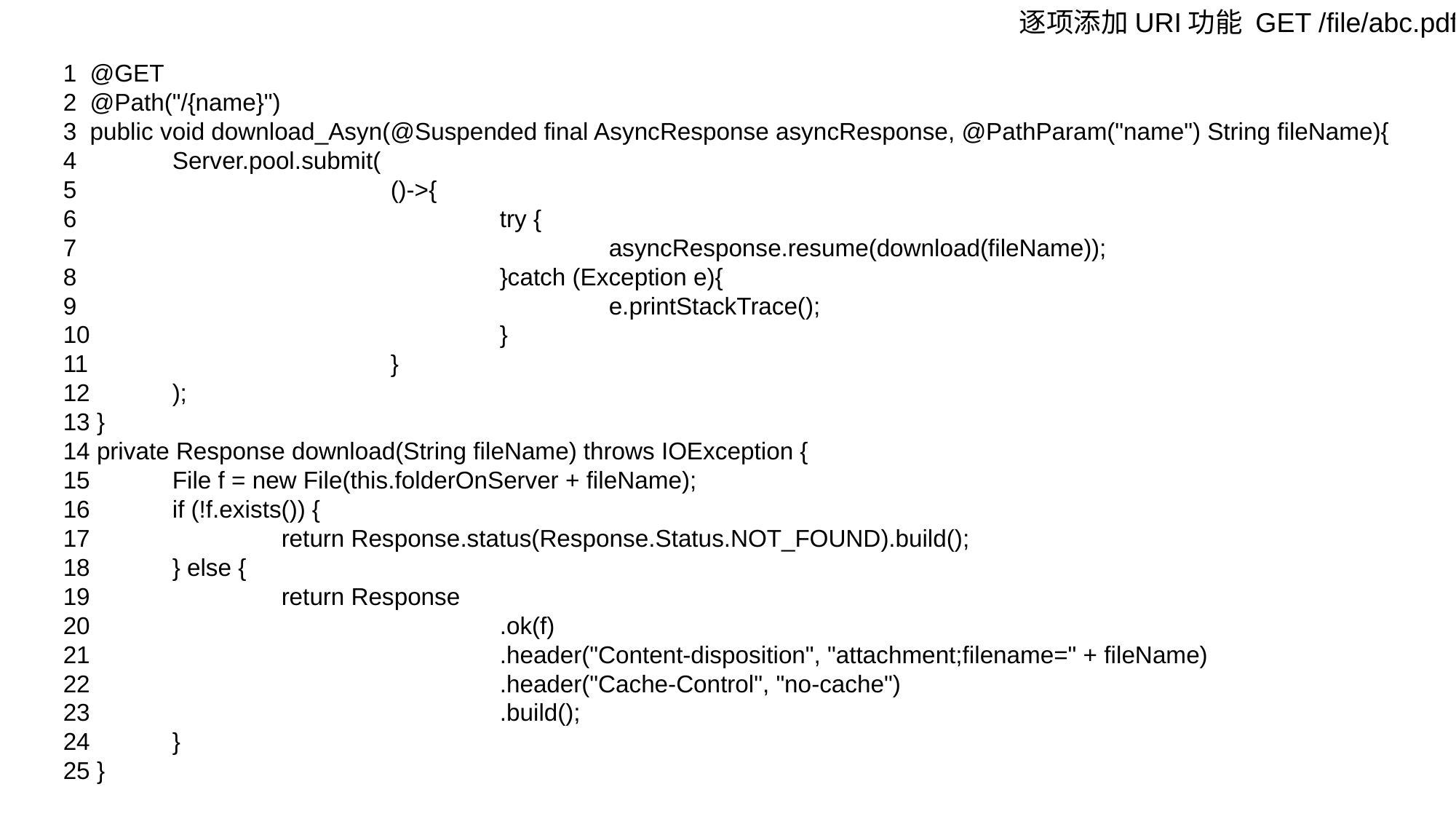

逐项添加URI功能 GET /file/abc.pdf
1  @GET
2  @Path("/{name}")
3  public void download_Asyn(@Suspended final AsyncResponse asyncResponse, @PathParam("name") String fileName){
4  	Server.pool.submit(
5  			()->{
6  				try {
7  					asyncResponse.resume(download(fileName));
8  				}catch (Exception e){
9  					e.printStackTrace();
10 				}
11 			}
12 	);
13 }
14 private Response download(String fileName) throws IOException {
15 	File f = new File(this.folderOnServer + fileName);
16 	if (!f.exists()) {
17 		return Response.status(Response.Status.NOT_FOUND).build();
18 	} else {
19 		return Response
20 				.ok(f)
21 				.header("Content-disposition", "attachment;filename=" + fileName)
22 				.header("Cache-Control", "no-cache")
23 				.build();
24 	}
25 }